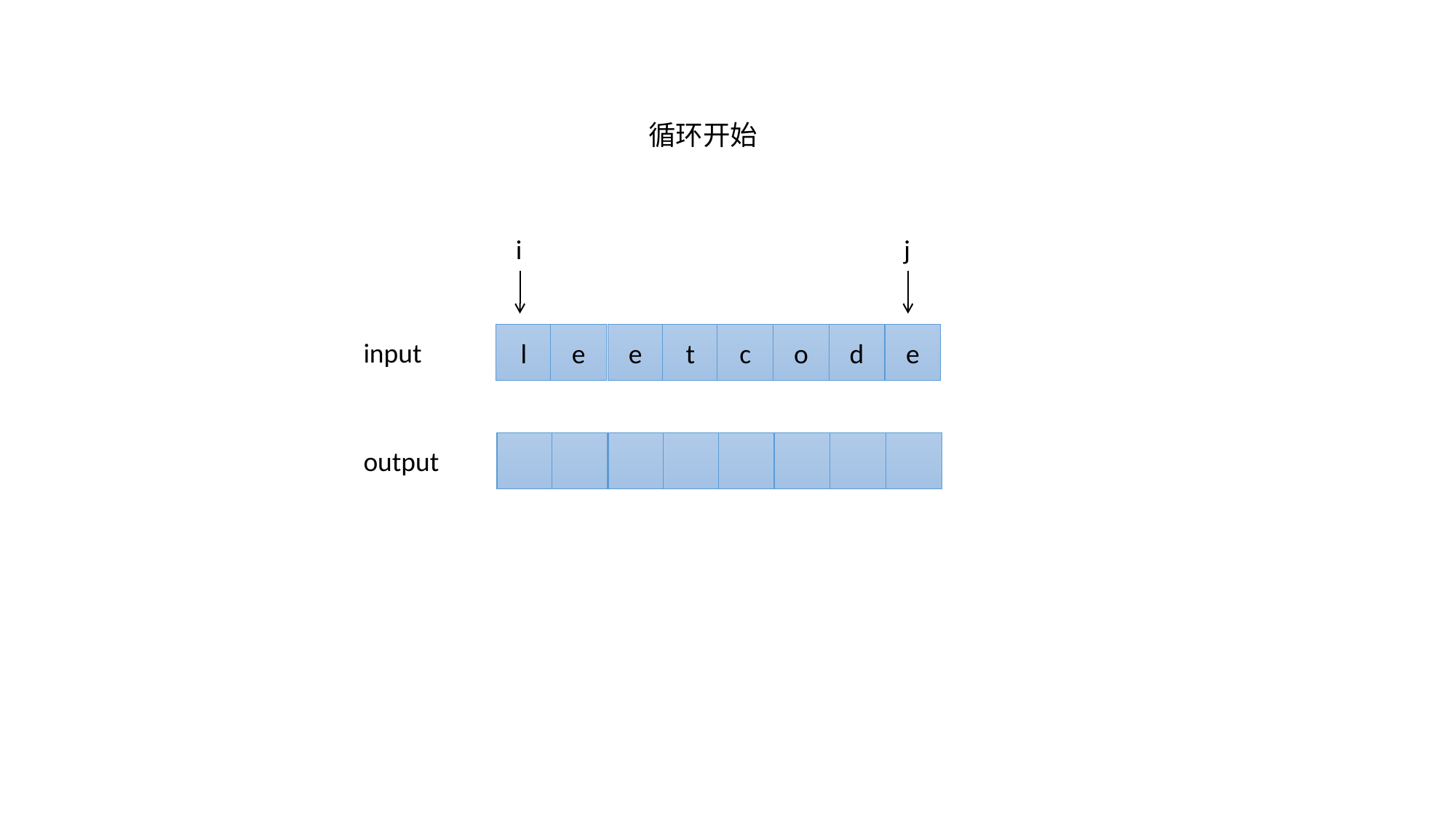

循环开始
i
j
l
e
e
t
c
o
d
e
input

output